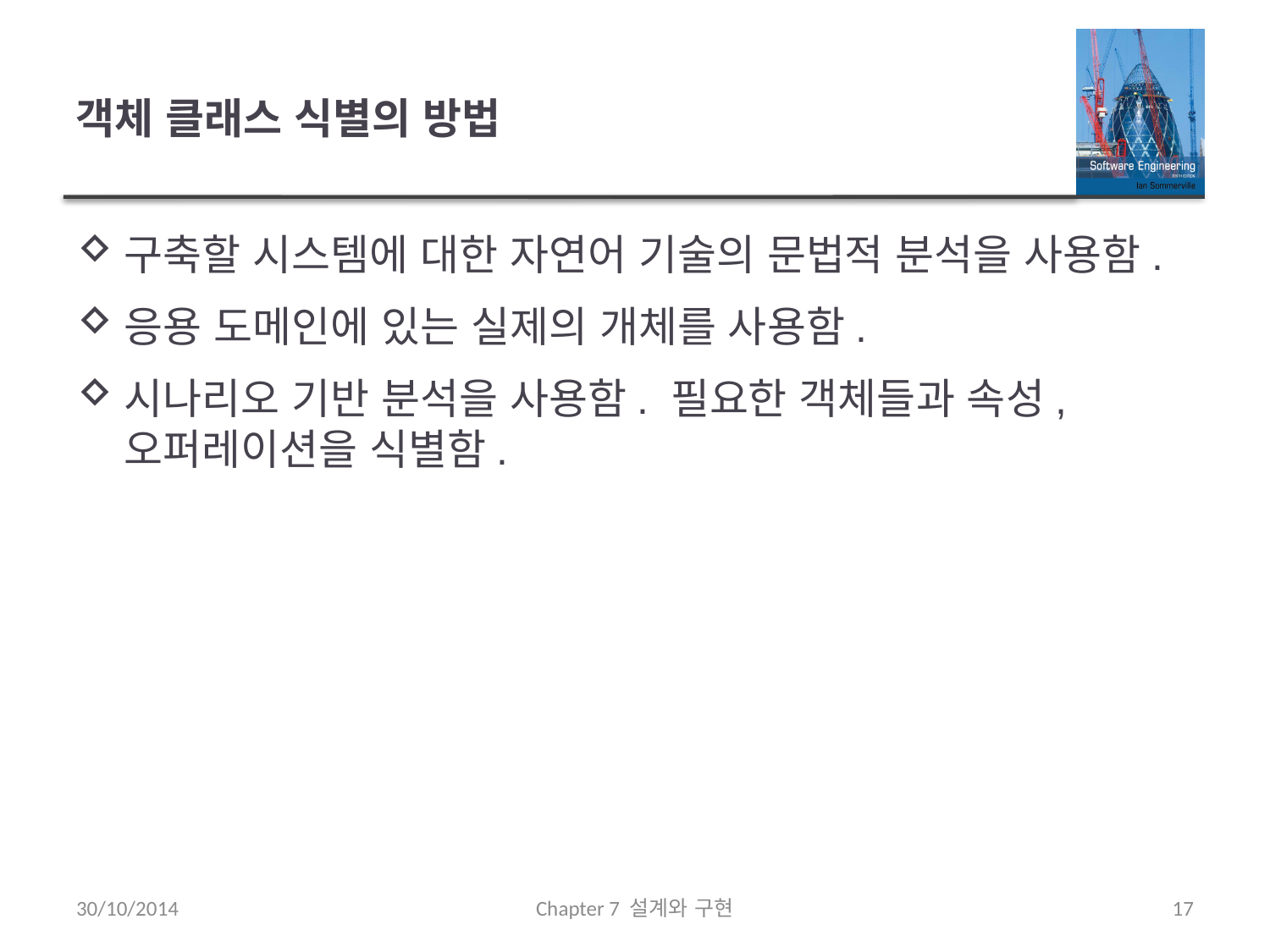

# 객체 클래스 식별의 방법
구축할 시스템에 대한 자연어 기술의 문법적 분석을 사용함.
응용 도메인에 있는 실제의 개체를 사용함.
시나리오 기반 분석을 사용함. 필요한 객체들과 속성, 오퍼레이션을 식별함.
30/10/2014
Chapter 7 설계와 구현
17